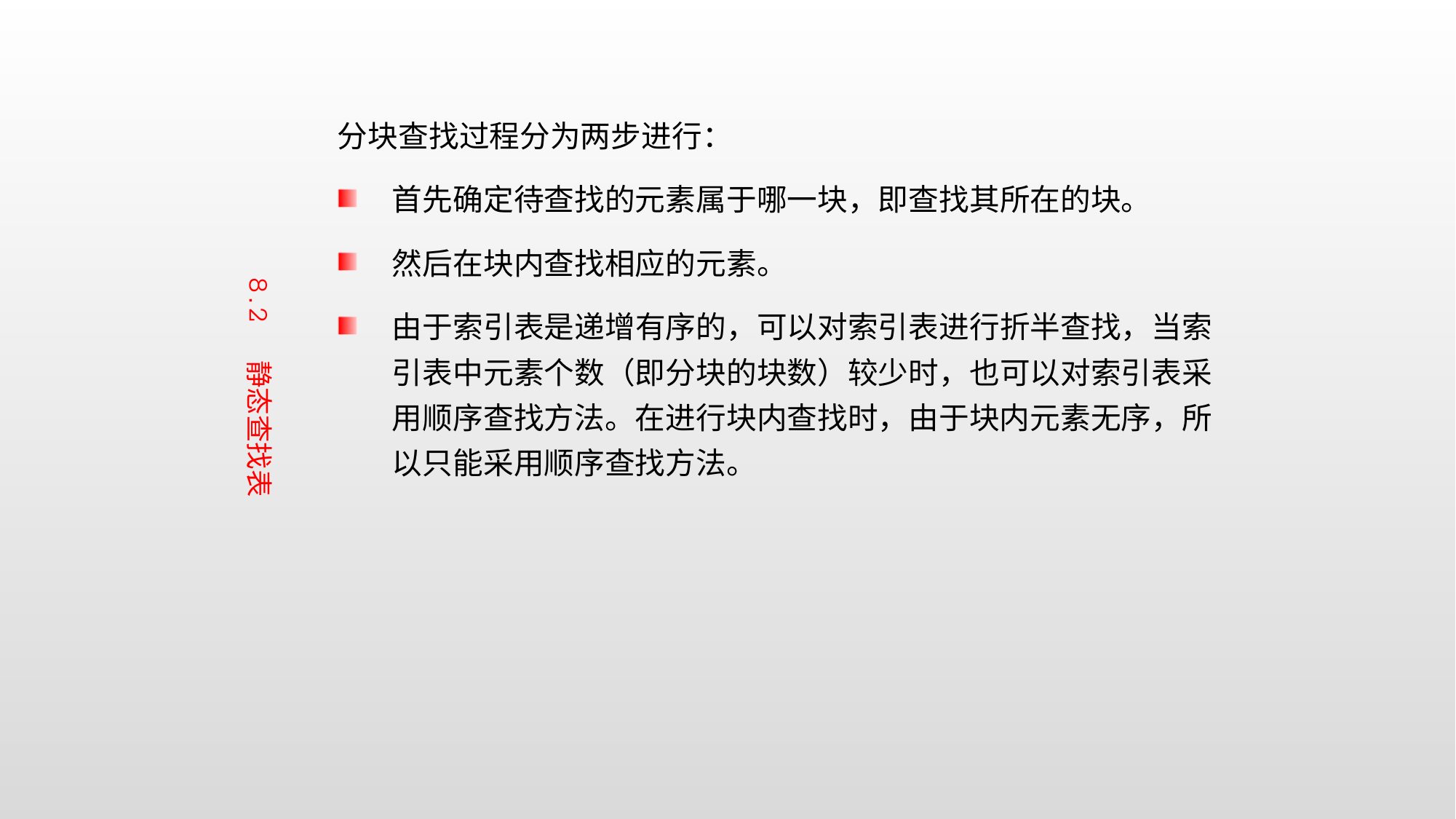

分块查找过程分为两步进行：
首先确定待查找的元素属于哪一块，即查找其所在的块。
然后在块内查找相应的元素。
由于索引表是递增有序的，可以对索引表进行折半查找，当索引表中元素个数（即分块的块数）较少时，也可以对索引表采用顺序查找方法。在进行块内查找时，由于块内元素无序，所以只能采用顺序查找方法。
8.2  静态查找表